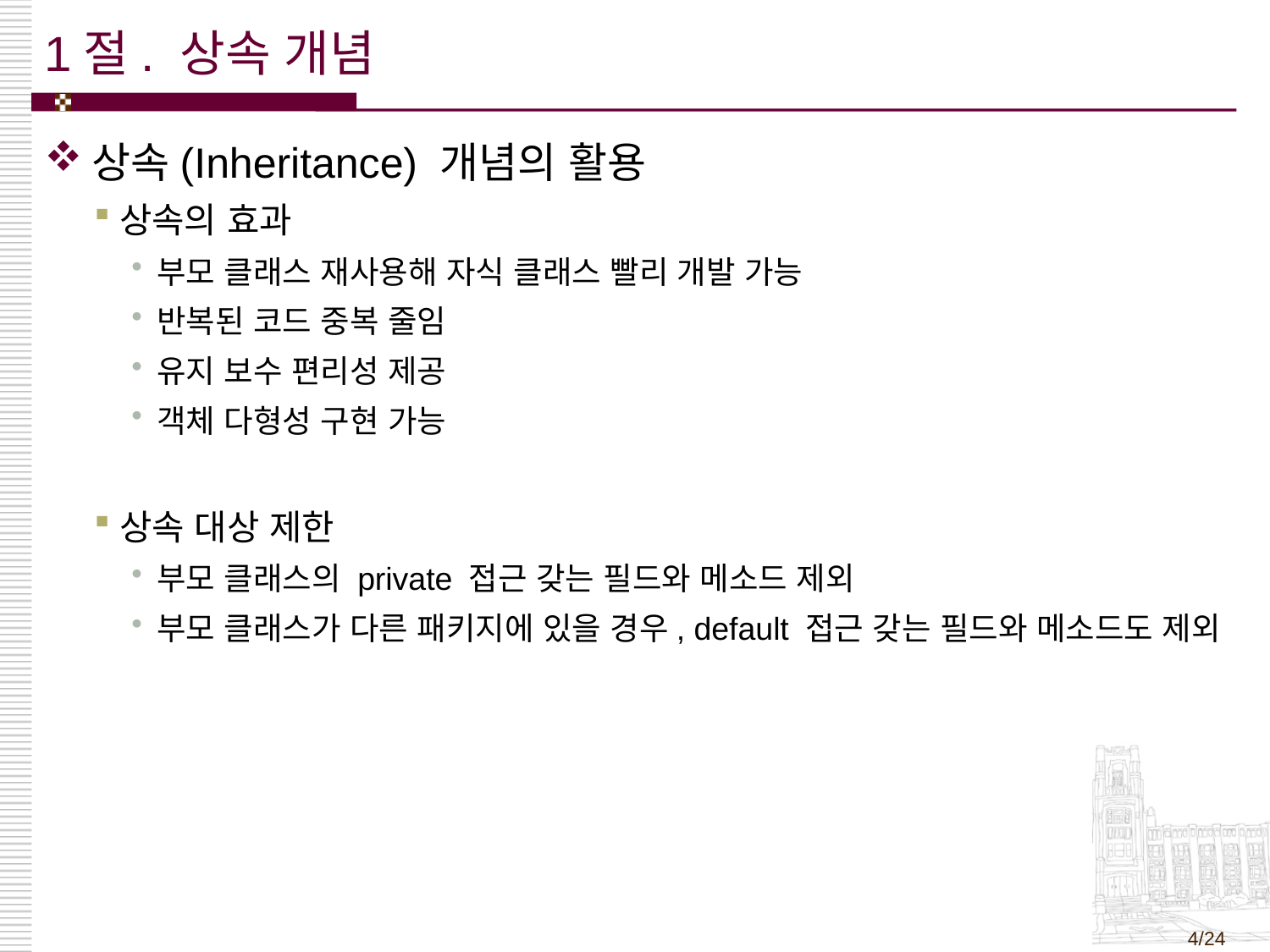

# 1절. 상속 개념
상속(Inheritance) 개념의 활용
상속의 효과
부모 클래스 재사용해 자식 클래스 빨리 개발 가능
반복된 코드 중복 줄임
유지 보수 편리성 제공
객체 다형성 구현 가능

상속 대상 제한
부모 클래스의 private 접근 갖는 필드와 메소드 제외
부모 클래스가 다른 패키지에 있을 경우, default 접근 갖는 필드와 메소드도 제외